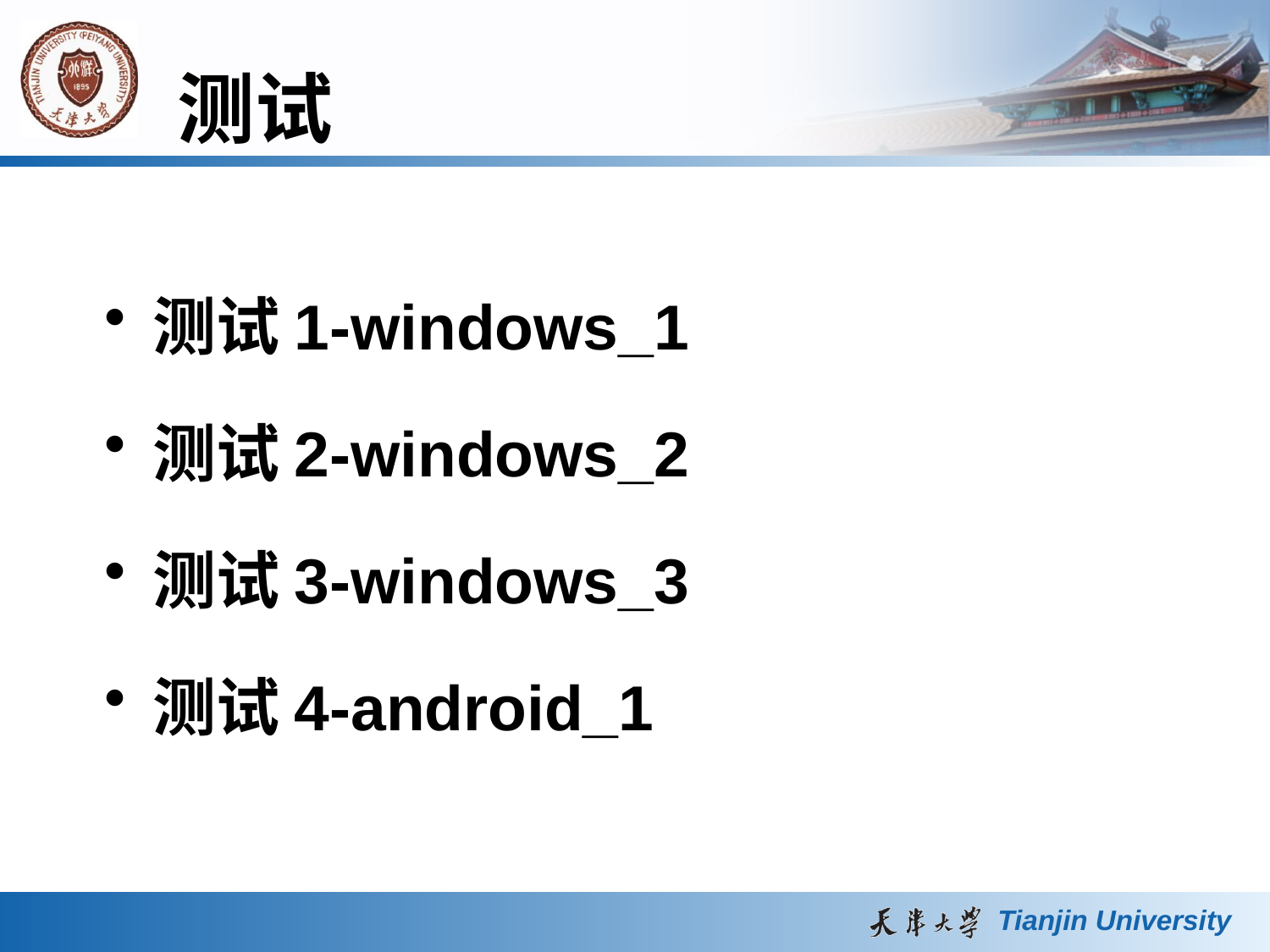

# 测试

测试1-windows_1
测试2-windows_2
测试3-windows_3
测试4-android_1

11